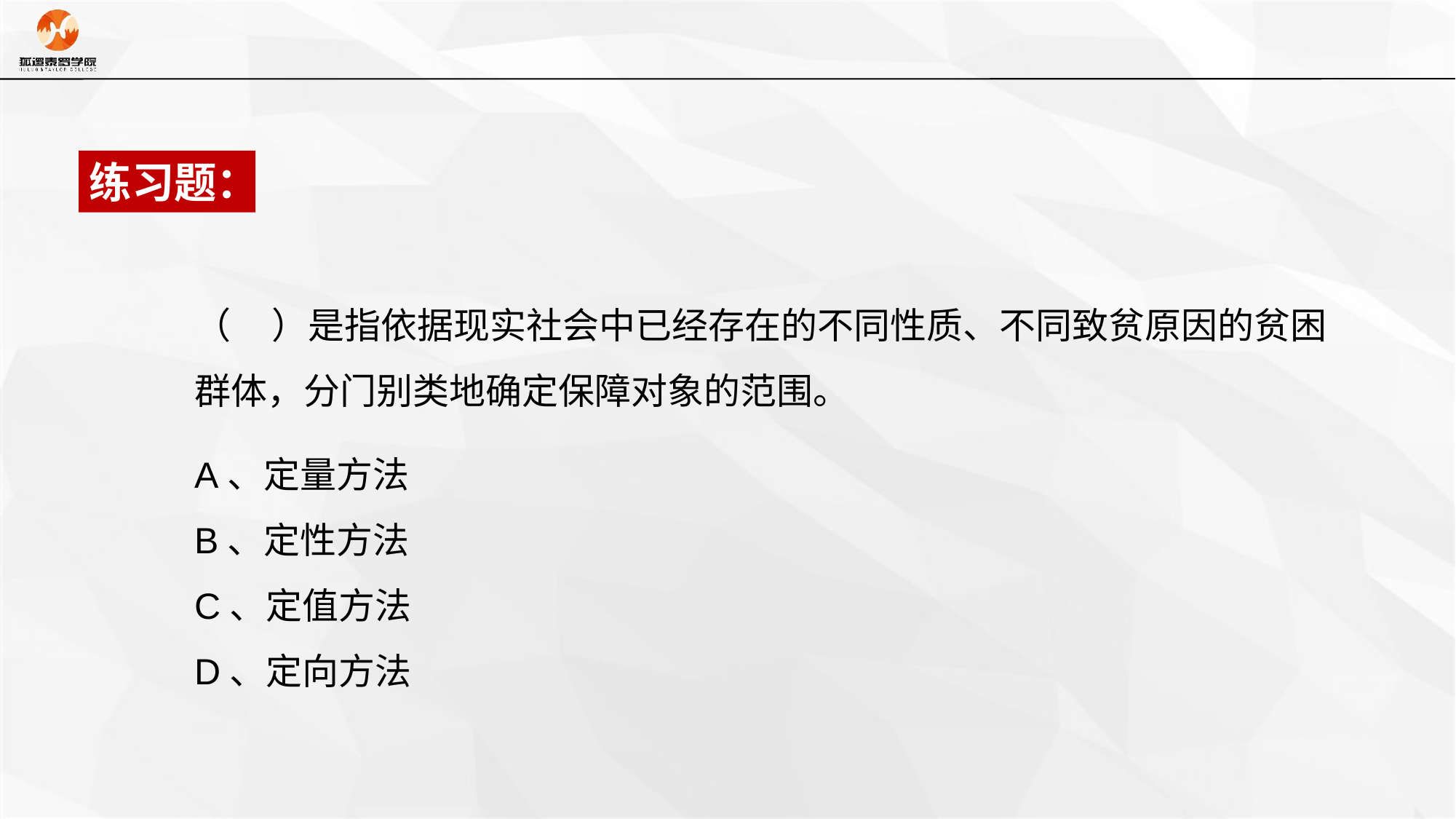

练习题：
（     ）是指依据现实社会中已经存在的不同性质、不同致贫原因的贫困群体，分门别类地确定保障对象的范围。
A、定量方法
B、定性方法
C、定值方法
D、定向方法